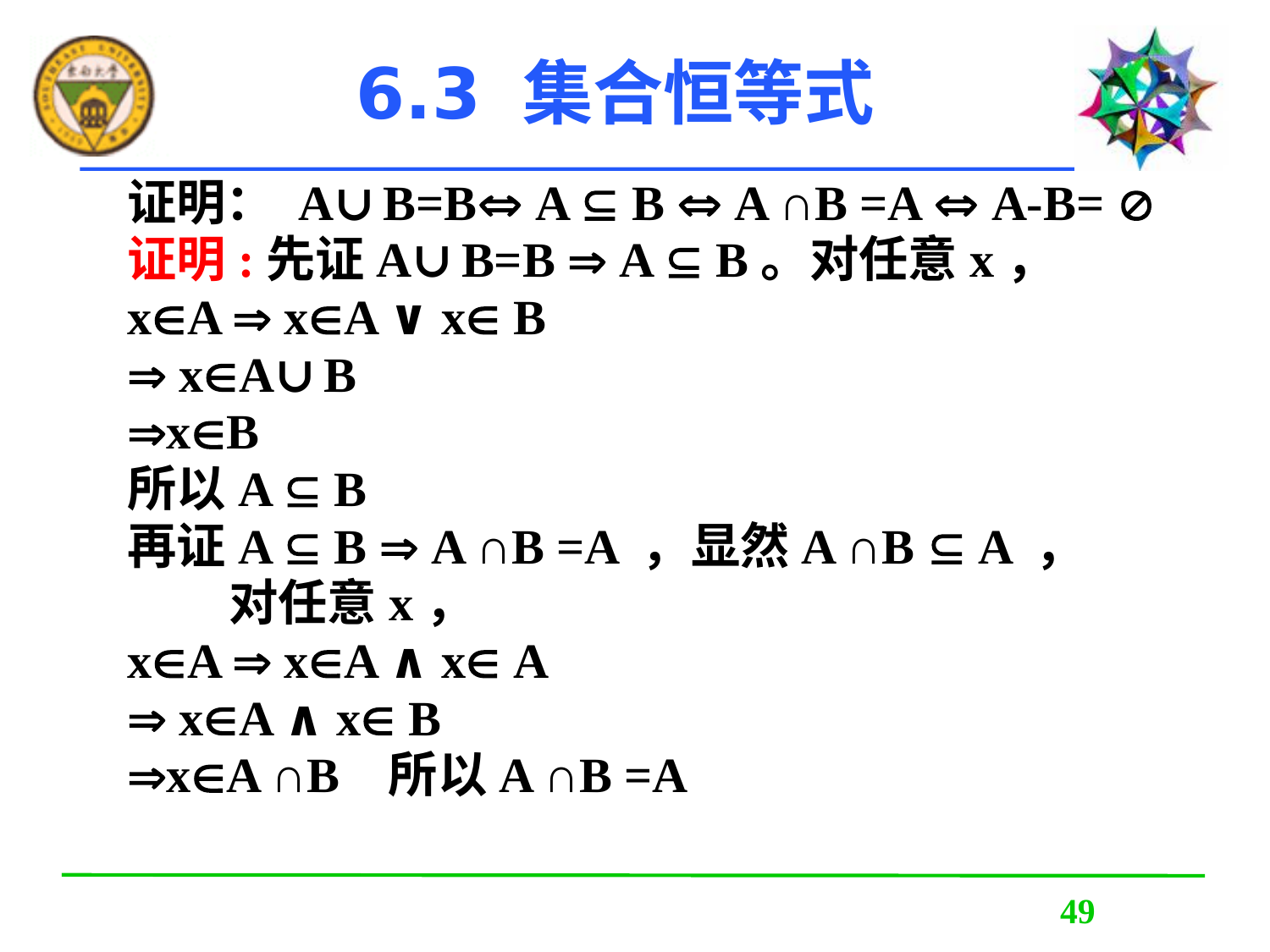

# 6.3 集合恒等式
证明： A∪B=B⇔ A ⊆ B ⇔ A ∩B =A ⇔ A-B= ∅
证明:先证A∪B=B ⇒ A ⊆ B。对任意x，
x∈A ⇒ x∈A ∨ x∈ B
⇒ x∈A∪B
⇒x∈B
所以A ⊆ B
再证A ⊆ B ⇒ A ∩B =A ，显然A ∩B ⊆ A ，
        对任意x，
x∈A ⇒ x∈A ∧ x∈ A
⇒ x∈A ∧ x∈ B
⇒x∈A ∩B   所以A ∩B =A